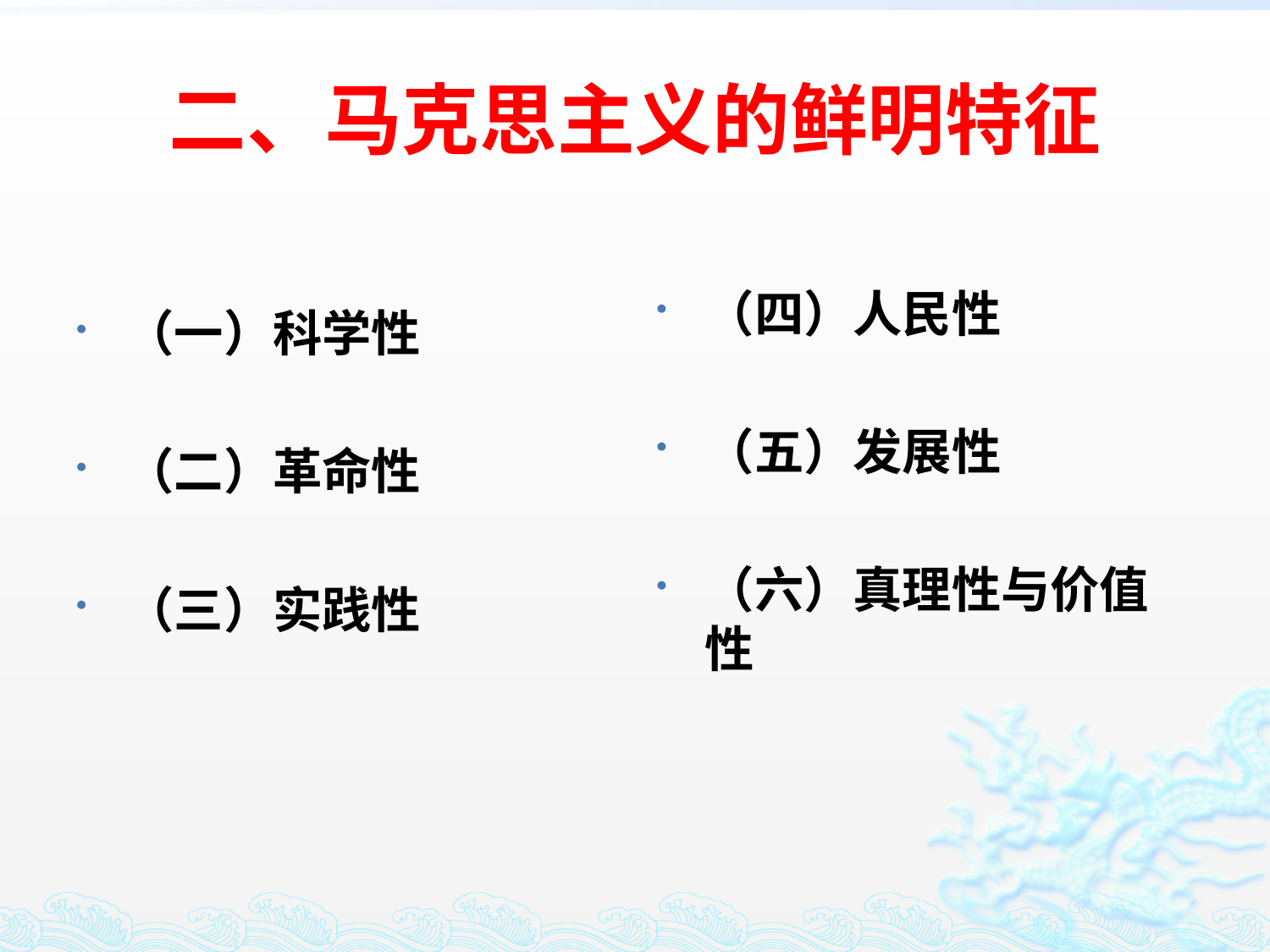

# 二、马克思主义的鲜明特征
（四）人民性

（五）发展性

（六）真理性与价值性
（一）科学性

（二）革命性

（三）实践性